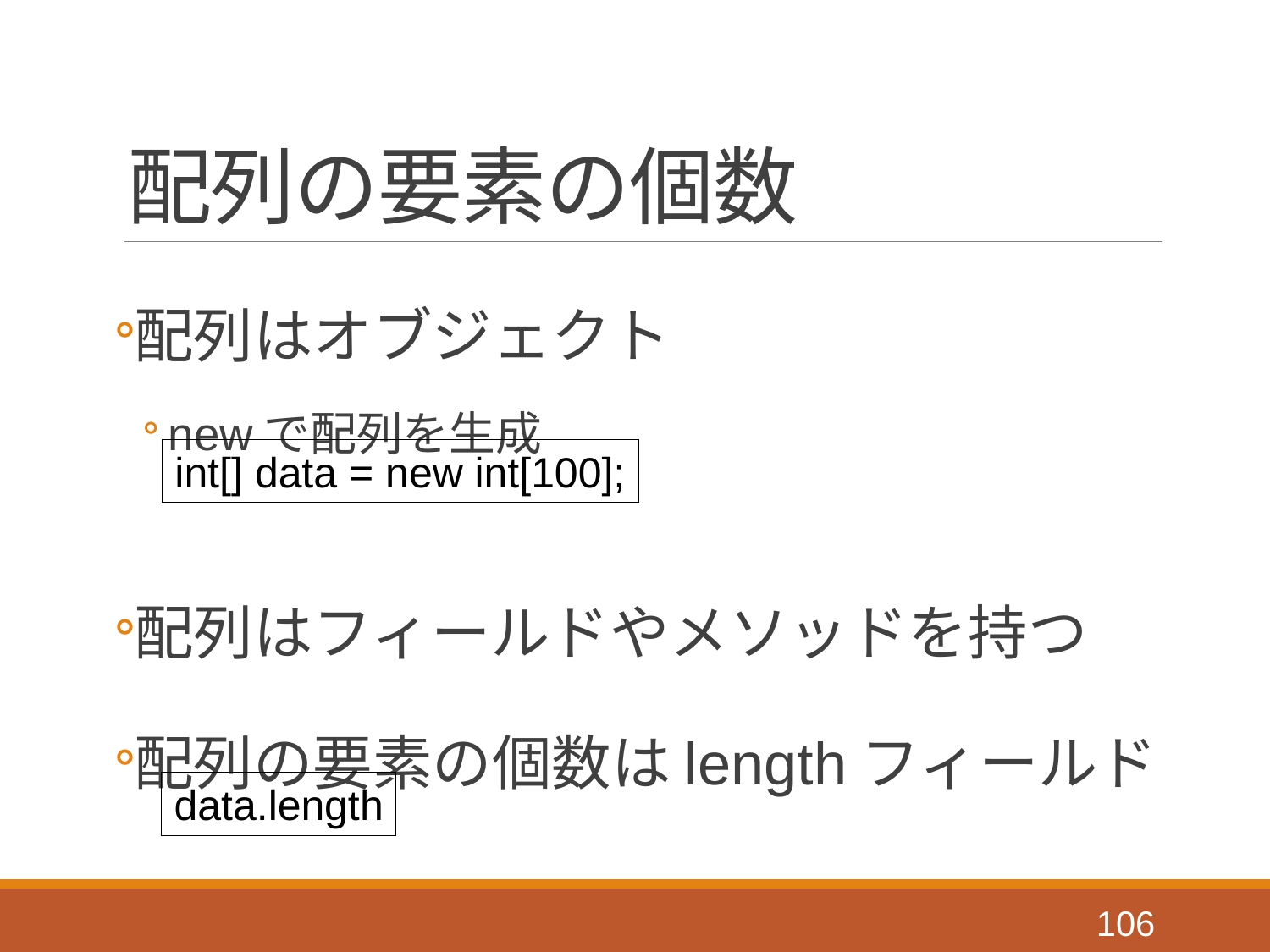

# 配列の要素の個数
配列はオブジェクト
newで配列を生成

配列はフィールドやメソッドを持つ
配列の要素の個数はlengthフィールド

int[] data = new int[100];
data.length
106